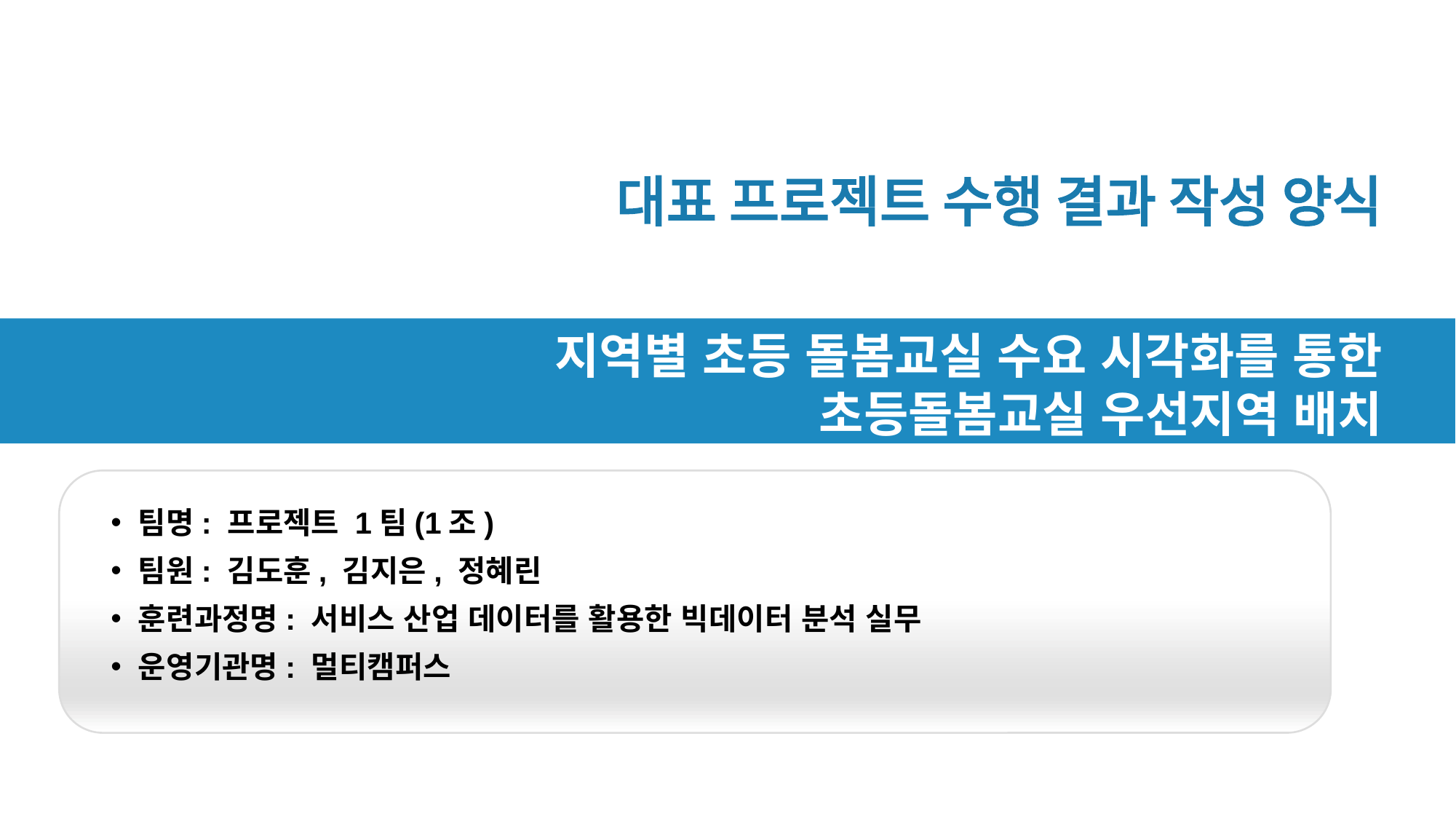

대표 프로젝트 수행 결과 작성 양식

지역별 초등 돌봄교실 수요 시각화를 통한 초등돌봄교실 우선지역 배치

팀명: 프로젝트 1팀(1조)
팀원: 김도훈, 김지은, 정혜린
훈련과정명: 서비스 산업 데이터를 활용한 빅데이터 분석 실무
운영기관명: 멀티캠퍼스